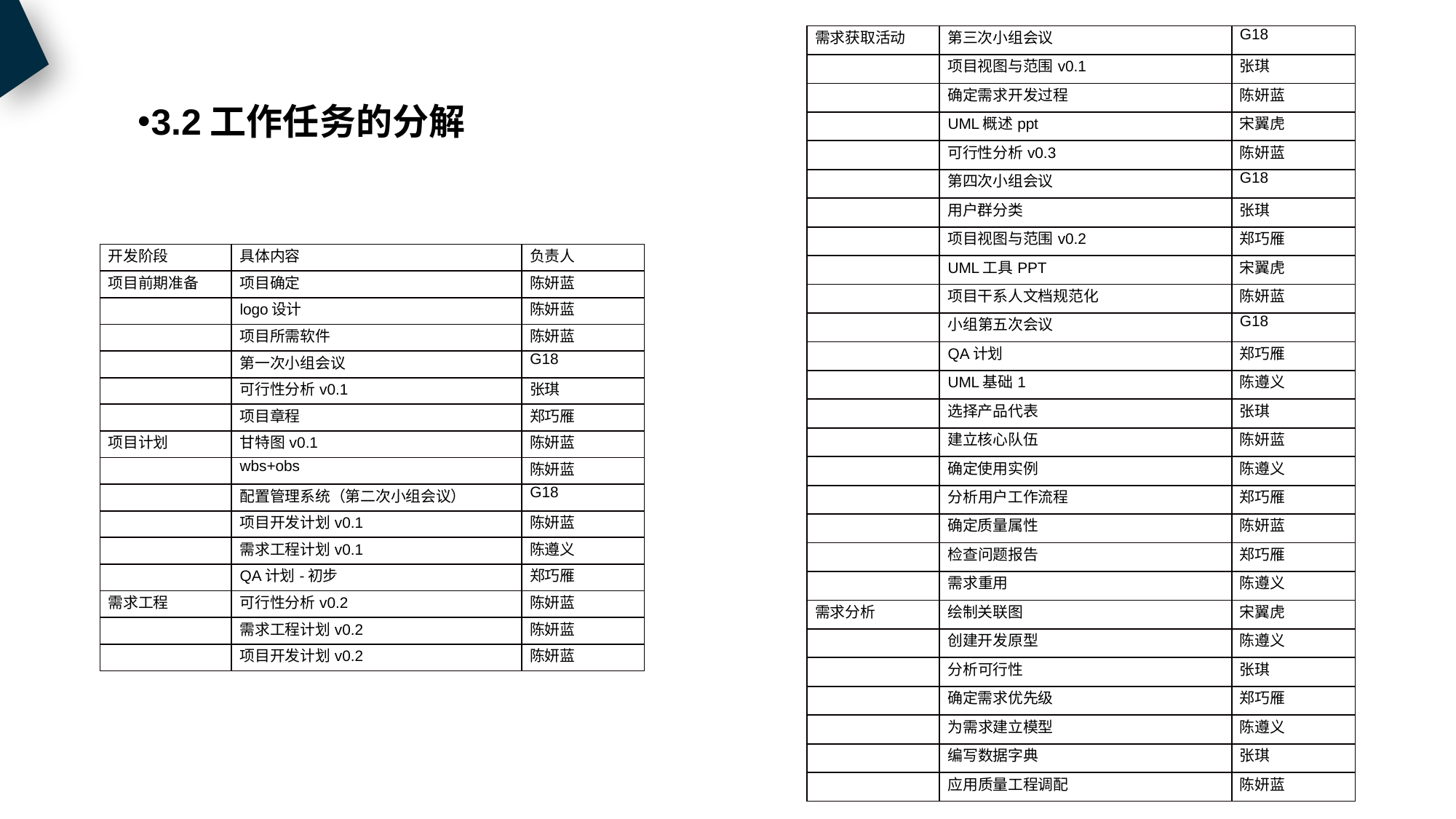

| 需求获取活动 | 第三次小组会议 | G18 |
| --- | --- | --- |
|  | 项目视图与范围v0.1 | 张琪 |
|  | 确定需求开发过程 | 陈妍蓝 |
|  | UML概述ppt | 宋翼虎 |
|  | 可行性分析v0.3 | 陈妍蓝 |
|  | 第四次小组会议 | G18 |
|  | 用户群分类 | 张琪 |
|  | 项目视图与范围v0.2 | 郑巧雁 |
|  | UML工具PPT | 宋翼虎 |
|  | 项目干系人文档规范化 | 陈妍蓝 |
|  | 小组第五次会议 | G18 |
|  | QA计划 | 郑巧雁 |
|  | UML基础1 | 陈遵义 |
|  | 选择产品代表 | 张琪 |
|  | 建立核心队伍 | 陈妍蓝 |
|  | 确定使用实例 | 陈遵义 |
|  | 分析用户工作流程 | 郑巧雁 |
|  | 确定质量属性 | 陈妍蓝 |
|  | 检查问题报告 | 郑巧雁 |
|  | 需求重用 | 陈遵义 |
| 需求分析 | 绘制关联图 | 宋翼虎 |
|  | 创建开发原型 | 陈遵义 |
|  | 分析可行性 | 张琪 |
|  | 确定需求优先级 | 郑巧雁 |
|  | 为需求建立模型 | 陈遵义 |
|  | 编写数据字典 | 张琪 |
|  | 应用质量工程调配 | 陈妍蓝 |
3.2工作任务的分解

| 开发阶段 | 具体内容 | 负责人 |
| --- | --- | --- |
| 项目前期准备 | 项目确定 | 陈妍蓝 |
|  | logo设计 | 陈妍蓝 |
|  | 项目所需软件 | 陈妍蓝 |
|  | 第一次小组会议 | G18 |
|  | 可行性分析v0.1 | 张琪 |
|  | 项目章程 | 郑巧雁 |
| 项目计划 | 甘特图v0.1 | 陈妍蓝 |
|  | wbs+obs | 陈妍蓝 |
|  | 配置管理系统（第二次小组会议） | G18 |
|  | 项目开发计划v0.1 | 陈妍蓝 |
|  | 需求工程计划v0.1 | 陈遵义 |
|  | QA计划-初步 | 郑巧雁 |
| 需求工程 | 可行性分析v0.2 | 陈妍蓝 |
|  | 需求工程计划v0.2 | 陈妍蓝 |
|  | 项目开发计划v0.2 | 陈妍蓝 |